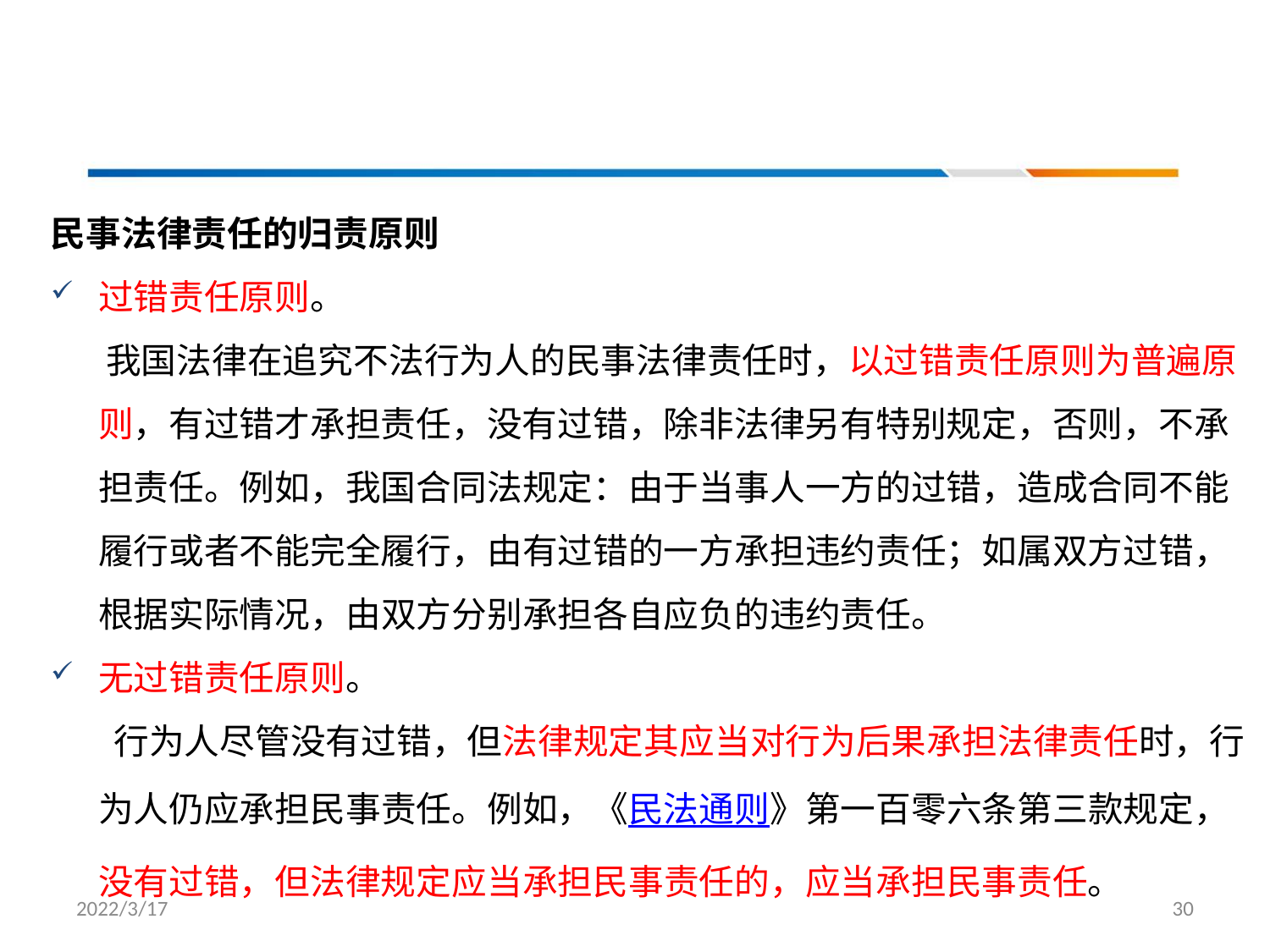

#
民事法律责任的归责原则
过错责任原则。
      我国法律在追究不法行为人的民事法律责任时，以过错责任原则为普遍原则，有过错才承担责任，没有过错，除非法律另有特别规定，否则，不承担责任。例如，我国合同法规定：由于当事人一方的过错，造成合同不能履行或者不能完全履行，由有过错的一方承担违约责任；如属双方过错，根据实际情况，由双方分别承担各自应负的违约责任。
无过错责任原则。
       行为人尽管没有过错，但法律规定其应当对行为后果承担法律责任时，行为人仍应承担民事责任。例如，《民法通则》第一百零六条第三款规定，没有过错，但法律规定应当承担民事责任的，应当承担民事责任。
2022/3/17

30